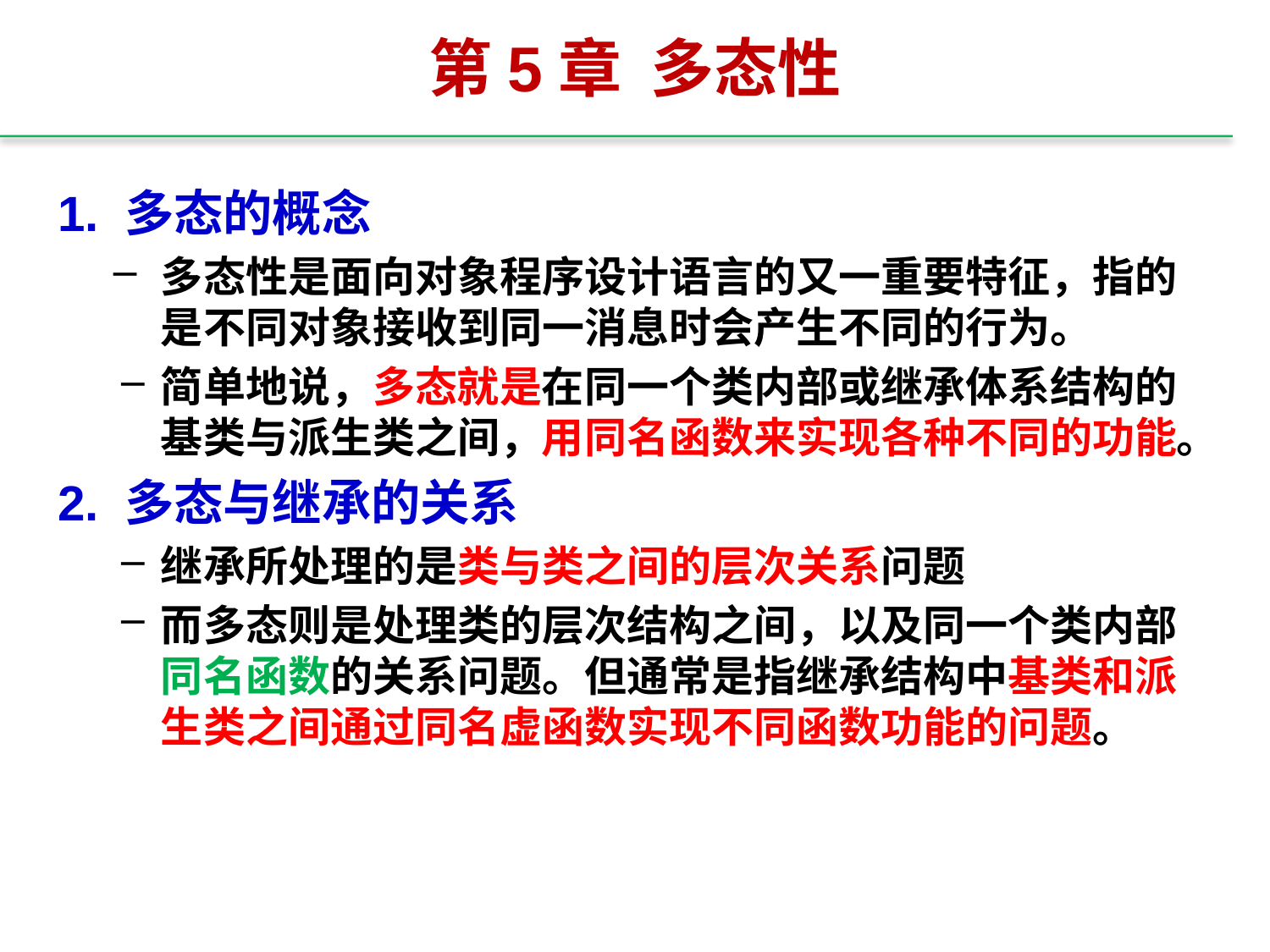

# 第5章  多态性
1. 多态的概念
多态性是面向对象程序设计语言的又一重要特征，指的是不同对象接收到同一消息时会产生不同的行为。
简单地说，多态就是在同一个类内部或继承体系结构的基类与派生类之间，用同名函数来实现各种不同的功能。
2. 多态与继承的关系
继承所处理的是类与类之间的层次关系问题
而多态则是处理类的层次结构之间，以及同一个类内部同名函数的关系问题。但通常是指继承结构中基类和派生类之间通过同名虚函数实现不同函数功能的问题。